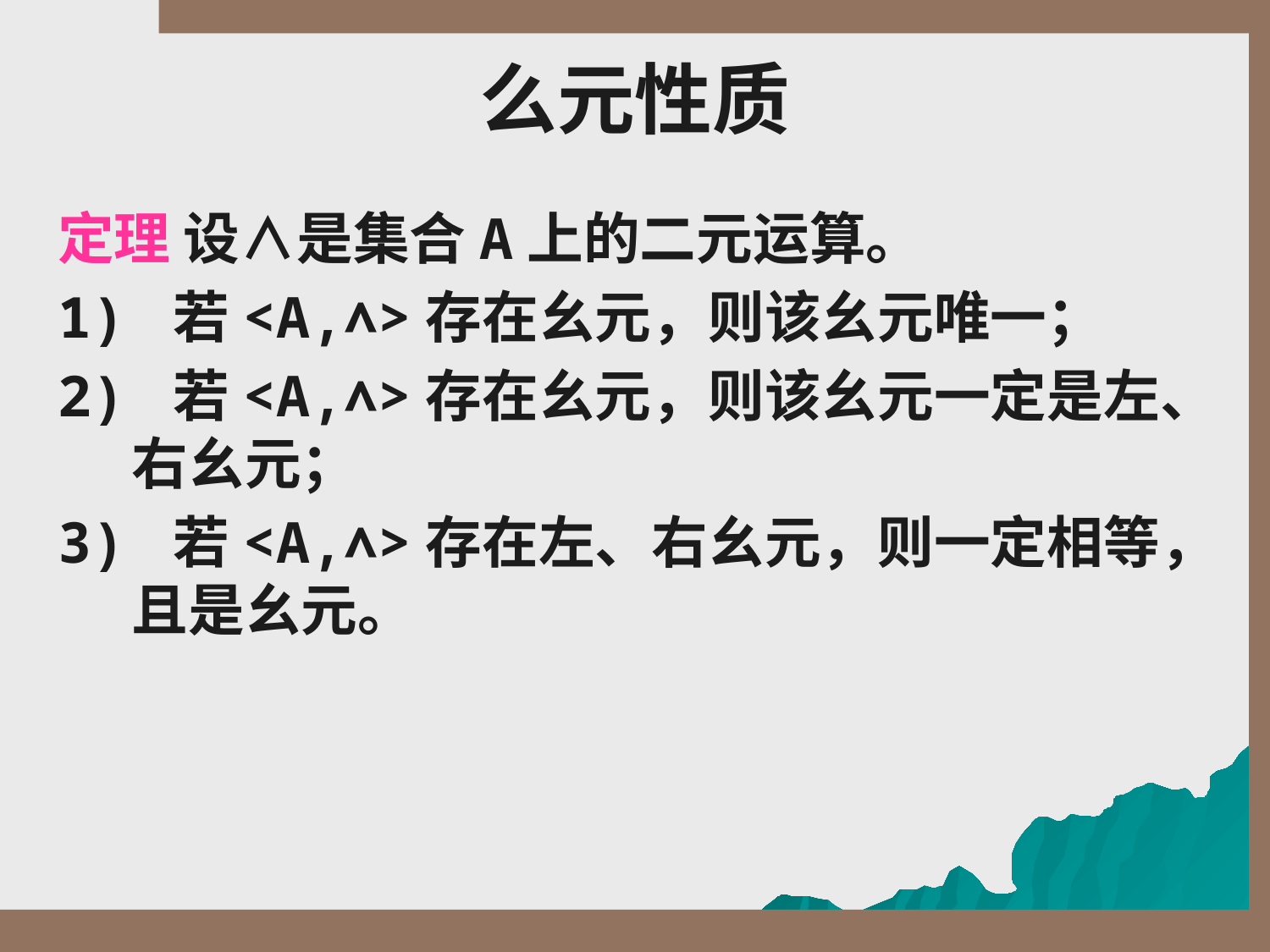

# 么元性质
定理 设∧是集合A上的二元运算。
1) 若<A,∧>存在幺元，则该幺元唯一；
2) 若<A,∧>存在幺元，则该幺元一定是左、右幺元；
3) 若<A,∧>存在左、右幺元，则一定相等，且是幺元。
18